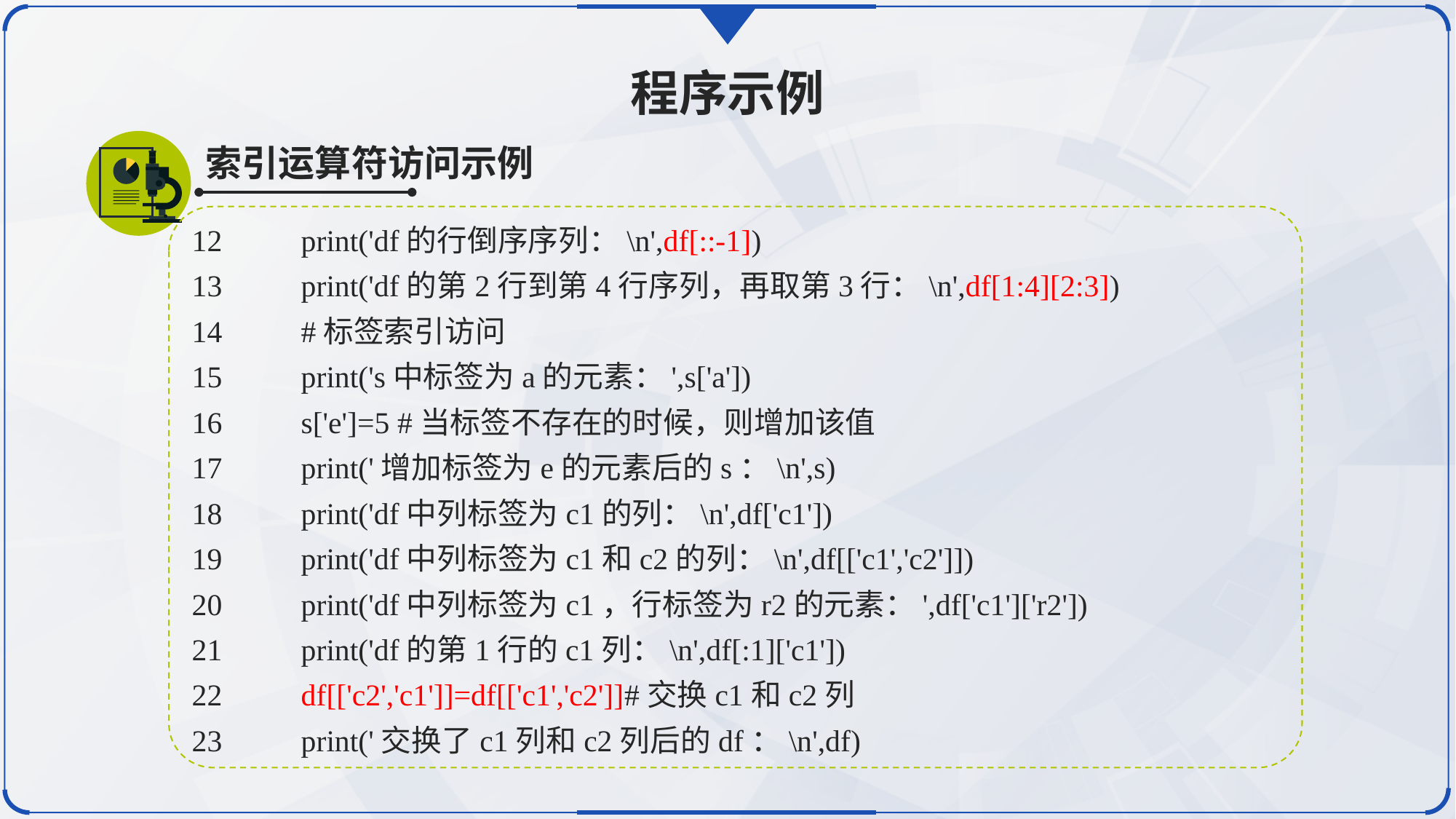

程序示例

索引运算符访问示例

12	print('df的行倒序序列：\n',df[::-1])
13	print('df的第2行到第4行序列，再取第3行：\n',df[1:4][2:3])
14	#标签索引访问
15	print('s中标签为a的元素：',s['a'])
16	s['e']=5 #当标签不存在的时候，则增加该值
17	print('增加标签为e的元素后的s：\n',s)
18	print('df中列标签为c1的列：\n',df['c1'])
19	print('df中列标签为c1和c2的列：\n',df[['c1','c2']])
20	print('df中列标签为c1，行标签为r2的元素：',df['c1']['r2'])
21	print('df的第1行的c1列：\n',df[:1]['c1'])
22	df[['c2','c1']]=df[['c1','c2']]#交换c1和c2列
23	print('交换了c1列和c2列后的df：\n',df)